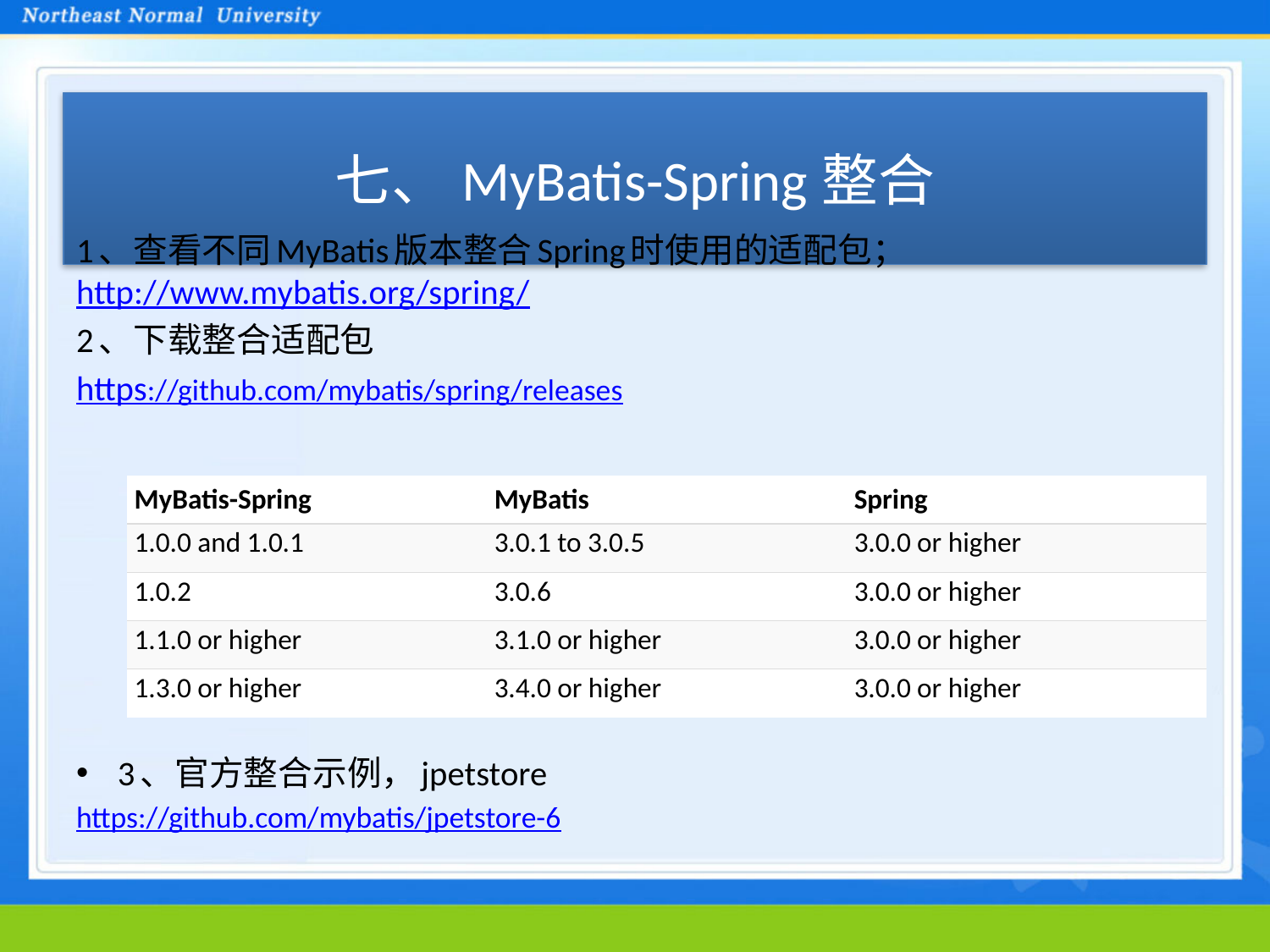

# 七、MyBatis-Spring整合
1、查看不同MyBatis版本整合Spring时使用的适配包；      http://www.mybatis.org/spring/
2、下载整合适配包
https://github.com/mybatis/spring/releases

3、官方整合示例，jpetstore
https://github.com/mybatis/jpetstore-6

| MyBatis-Spring | MyBatis | Spring |
| --- | --- | --- |
| 1.0.0 and 1.0.1 | 3.0.1 to 3.0.5 | 3.0.0 or higher |
| 1.0.2 | 3.0.6 | 3.0.0 or higher |
| 1.1.0 or higher | 3.1.0 or higher | 3.0.0 or higher |
| 1.3.0 or higher | 3.4.0 or higher | 3.0.0 or higher |